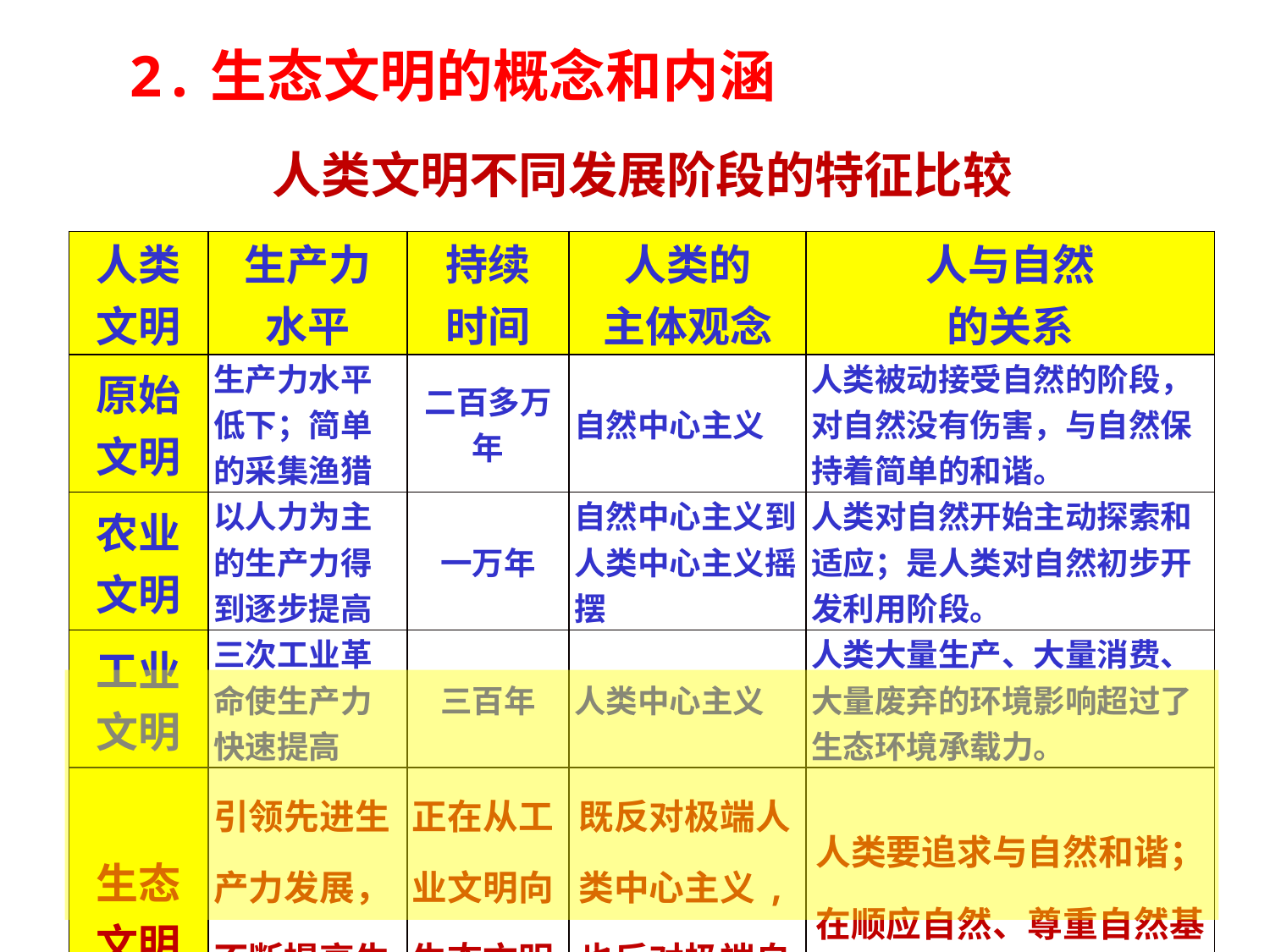

2.生态文明的概念和内涵
人类文明不同发展阶段的特征比较
| 人类 文明 | 生产力 水平 | 持续 时间 | 人类的 主体观念 | 人与自然 的关系 |
| --- | --- | --- | --- | --- |
| 原始 文明 | 生产力水平低下；简单的采集渔猎 | 二百多万年 | 自然中心主义 | 人类被动接受自然的阶段，对自然没有伤害，与自然保持着简单的和谐。 |
| 农业 文明 | 以人力为主的生产力得到逐步提高 | 一万年 | 自然中心主义到人类中心主义摇摆 | 人类对自然开始主动探索和适应；是人类对自然初步开发利用阶段。 |
| 工业 文明 | 三次工业革命使生产力快速提高 | 三百年 | 人类中心主义 | 人类大量生产、大量消费、大量废弃的环境影响超过了生态环境承载力。 |
| 生态 文明 | 引领先进生产力发展，不断提高生态生产力。 | 正在从工业文明向生态文明过渡。 | 既反对极端人类中心主义,也反对极端自然中心主义。 | 人类要追求与自然和谐；在顺应自然、尊重自然基础上利用自然。 |